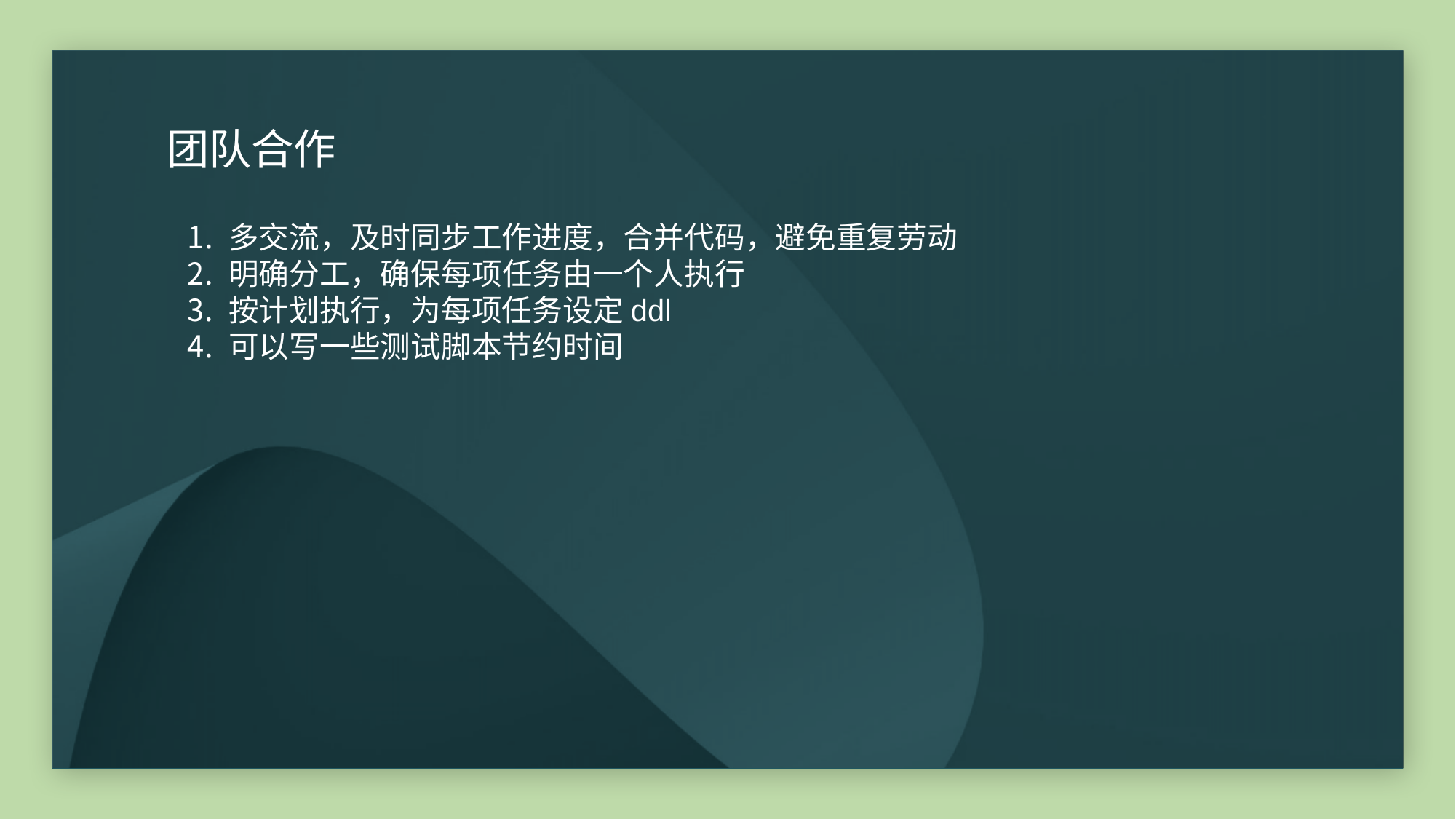

团队合作
多交流，及时同步工作进度，合并代码，避免重复劳动
明确分工，确保每项任务由一个人执行
按计划执行，为每项任务设定ddl
可以写一些测试脚本节约时间